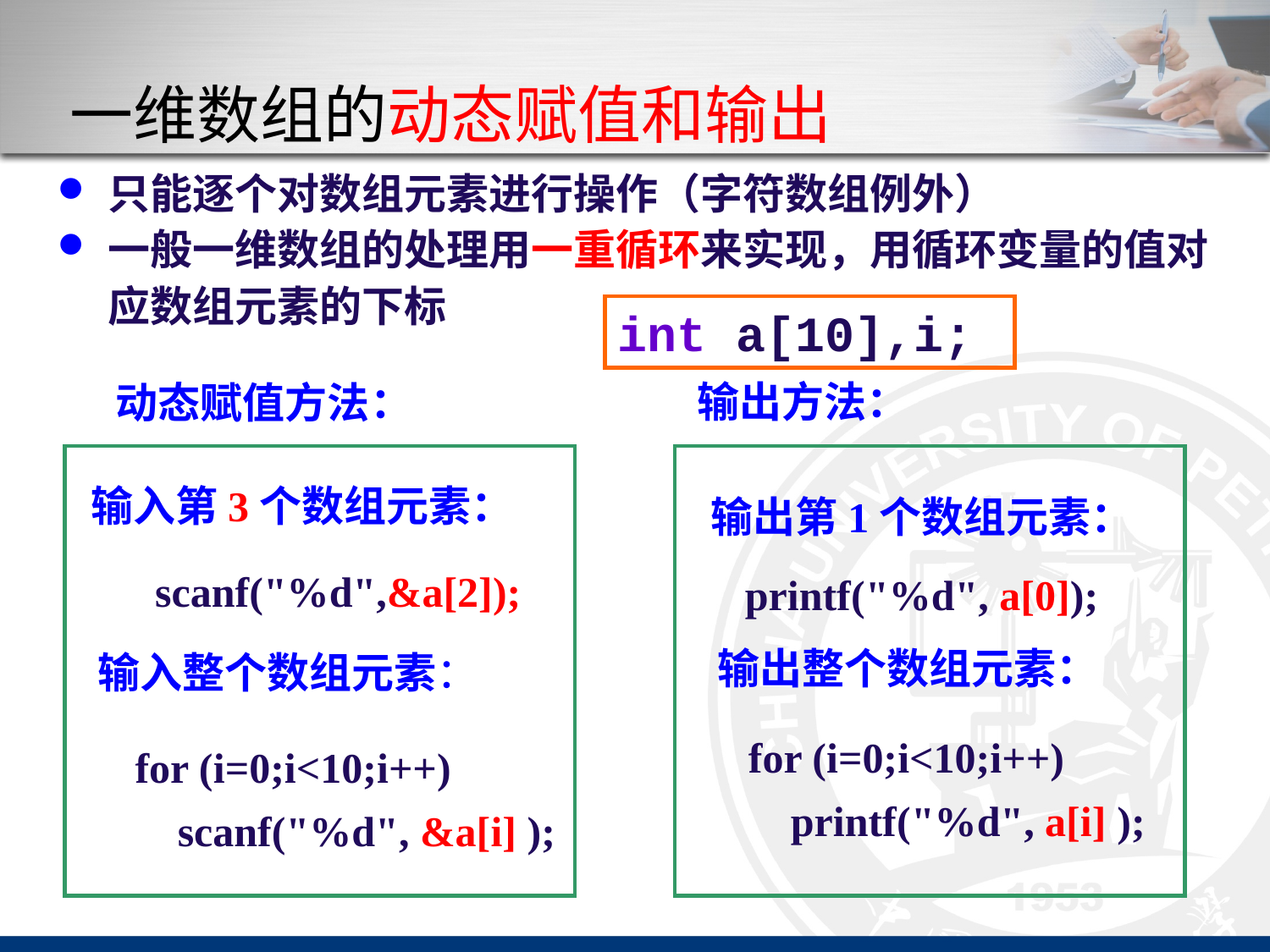

# 一维数组的动态赋值和输出
只能逐个对数组元素进行操作（字符数组例外）
一般一维数组的处理用一重循环来实现，用循环变量的值对应数组元素的下标
int a[10],i;
输出方法：
动态赋值方法：

输入第3个数组元素：
输出第1个数组元素：
printf("%d", a[0]);
scanf("%d",&a[2]);
输出整个数组元素：
输入整个数组元素：
for (i=0;i<10;i++)
    printf("%d", a[i] );
for (i=0;i<10;i++)
    scanf("%d", &a[i] );